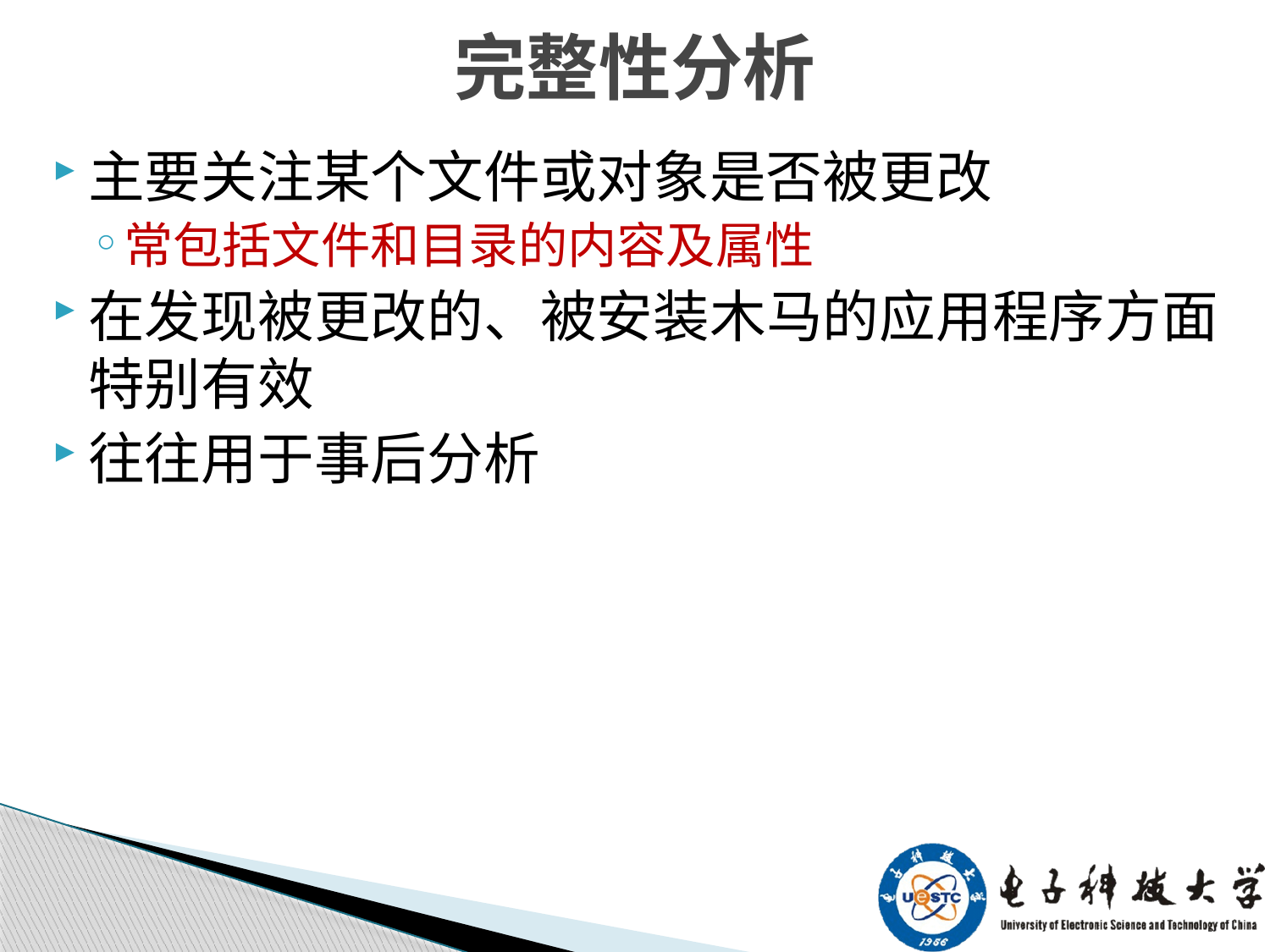

# 完整性分析
主要关注某个文件或对象是否被更改
常包括文件和目录的内容及属性
在发现被更改的、被安装木马的应用程序方面特别有效
往往用于事后分析